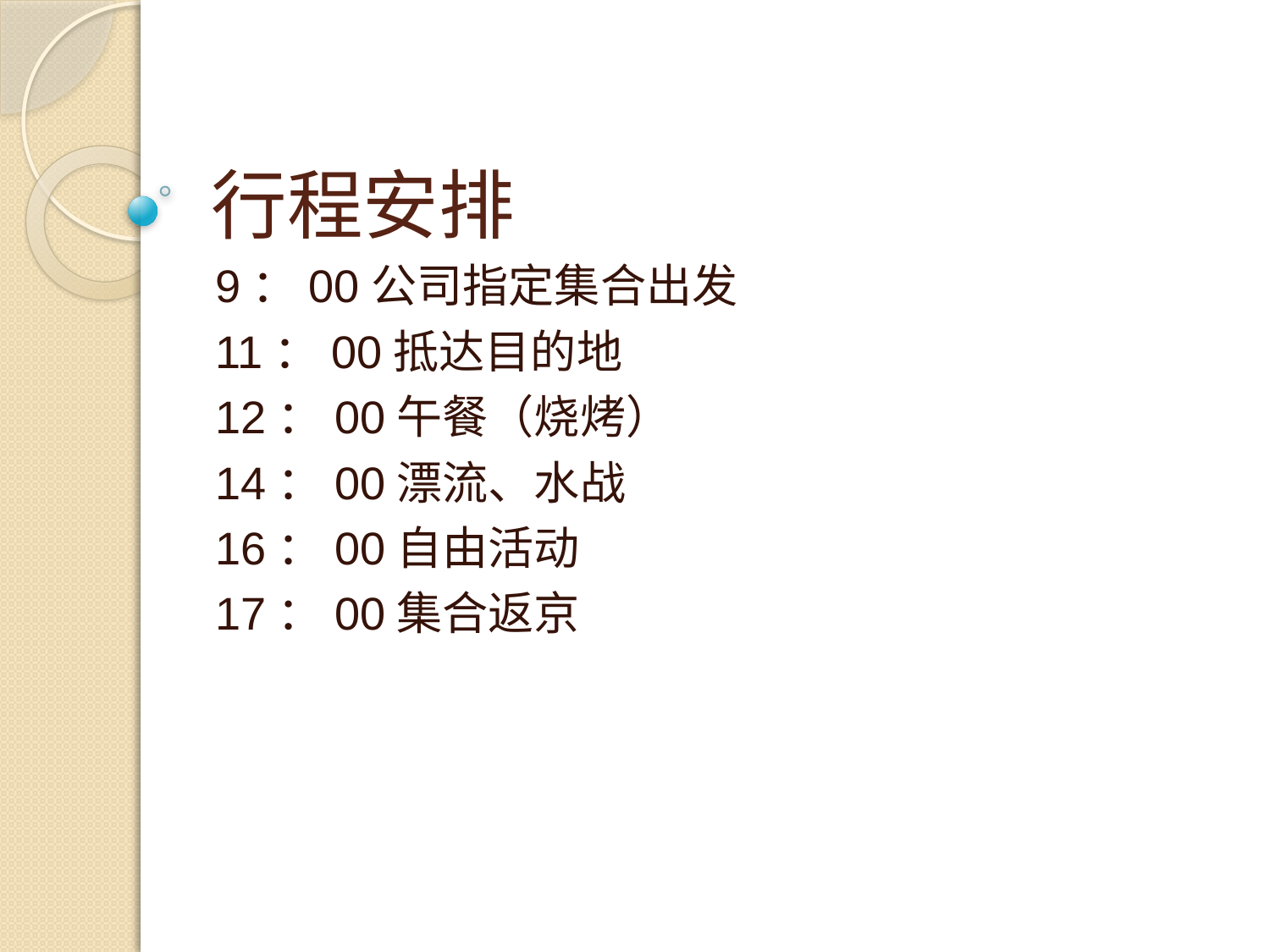

# 行程安排
9：00公司指定集合出发
11：00抵达目的地
12：00午餐（烧烤）
14：00漂流、水战
16：00自由活动
17：00集合返京